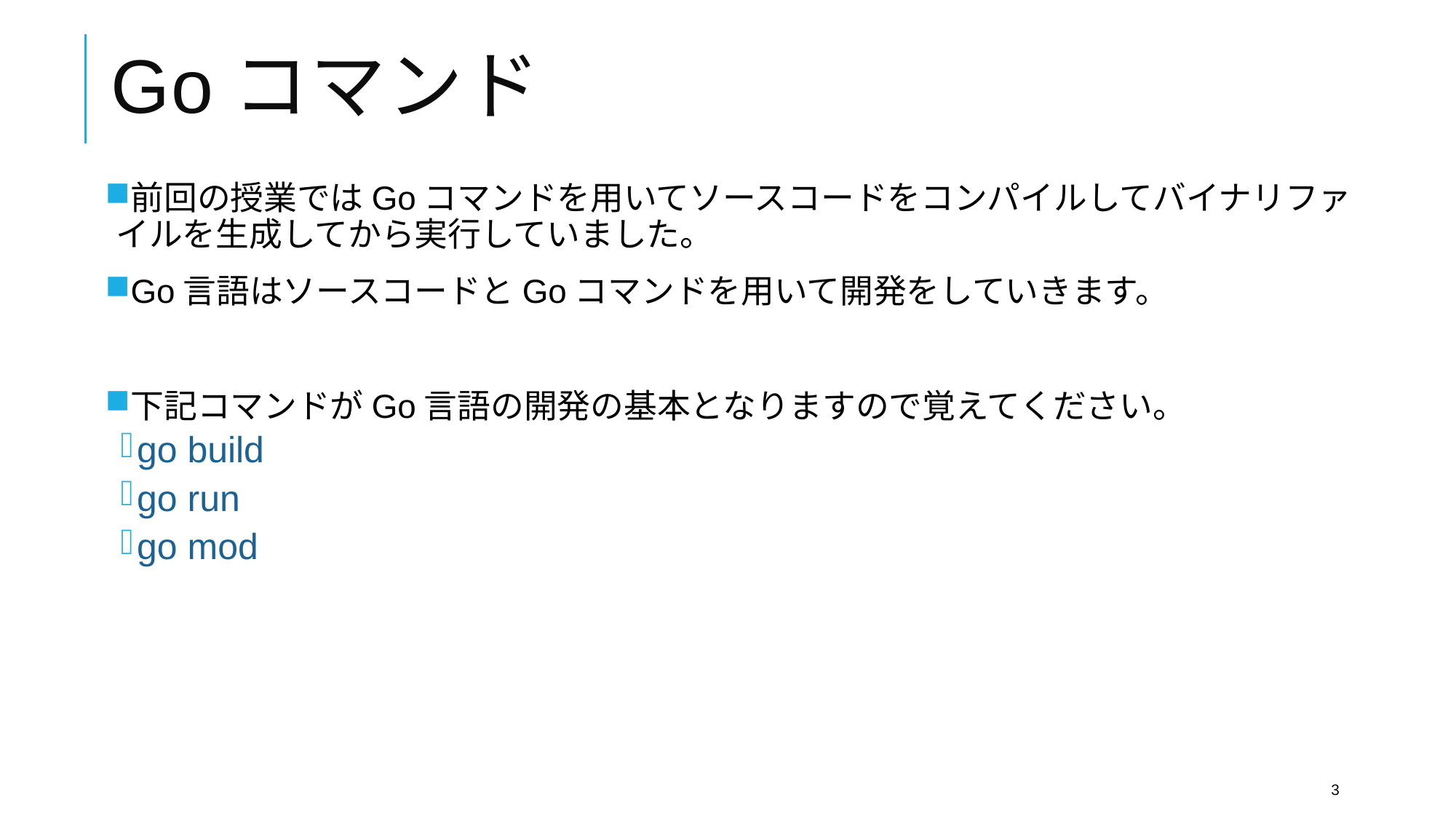

# Goコマンド
前回の授業ではGoコマンドを用いてソースコードをコンパイルしてバイナリファイルを生成してから実行していました。
Go言語はソースコードとGoコマンドを用いて開発をしていきます。

下記コマンドがGo言語の開発の基本となりますので覚えてください。
go build
go run
go mod

3